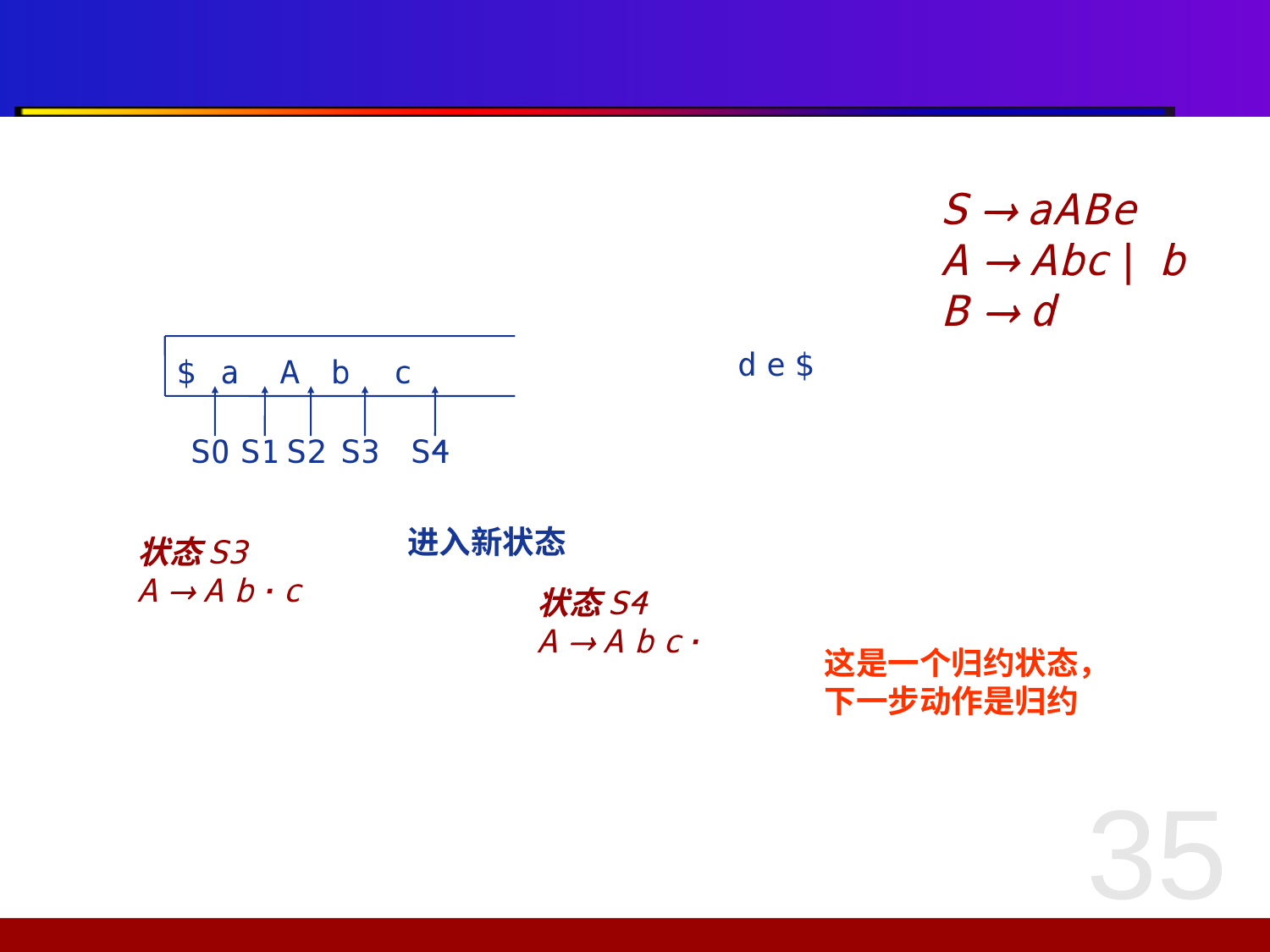

#
S → aABe
A → Abc | b
B → d

         d e $
$
a
A
b
c

S0
S1
S2
S3
S4
进入新状态
状态S3
A → A b · c
状态S4
A → A b c ·
这是一个归约状态，
下一步动作是归约
35